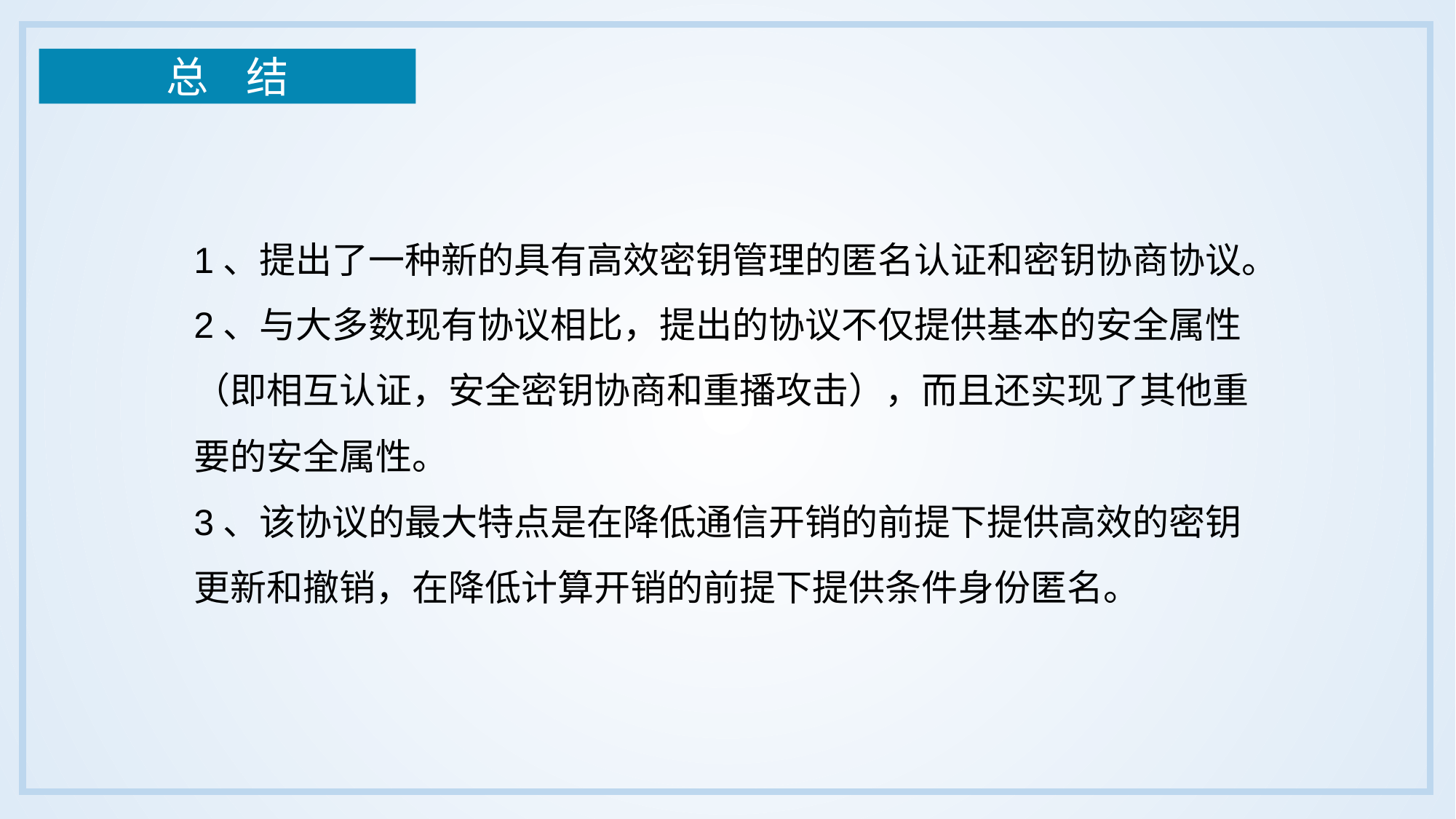

总    结

1、提出了一种新的具有高效密钥管理的匿名认证和密钥协商协议。
2、与大多数现有协议相比，提出的协议不仅提供基本的安全属性（即相互认证，安全密钥协商和重播攻击），而且还实现了其他重要的安全属性。
3、该协议的最大特点是在降低通信开销的前提下提供高效的密钥更新和撤销，在降低计算开销的前提下提供条件身份匿名。